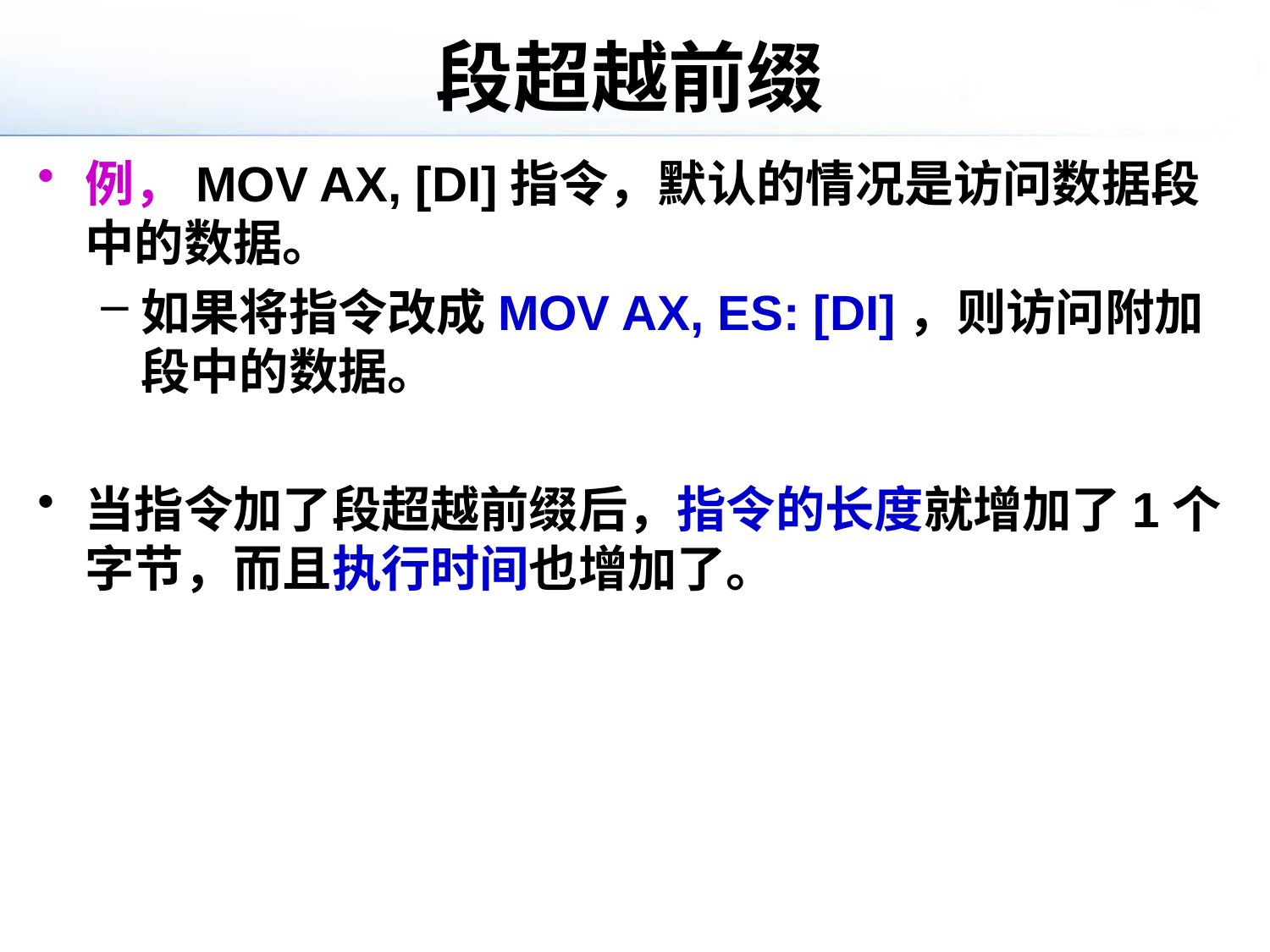

# 段超越前缀
例，MOV AX, [DI]指令，默认的情况是访问数据段中的数据。
如果将指令改成MOV AX, ES: [DI]，则访问附加段中的数据。

当指令加了段超越前缀后，指令的长度就增加了1个字节，而且执行时间也增加了。